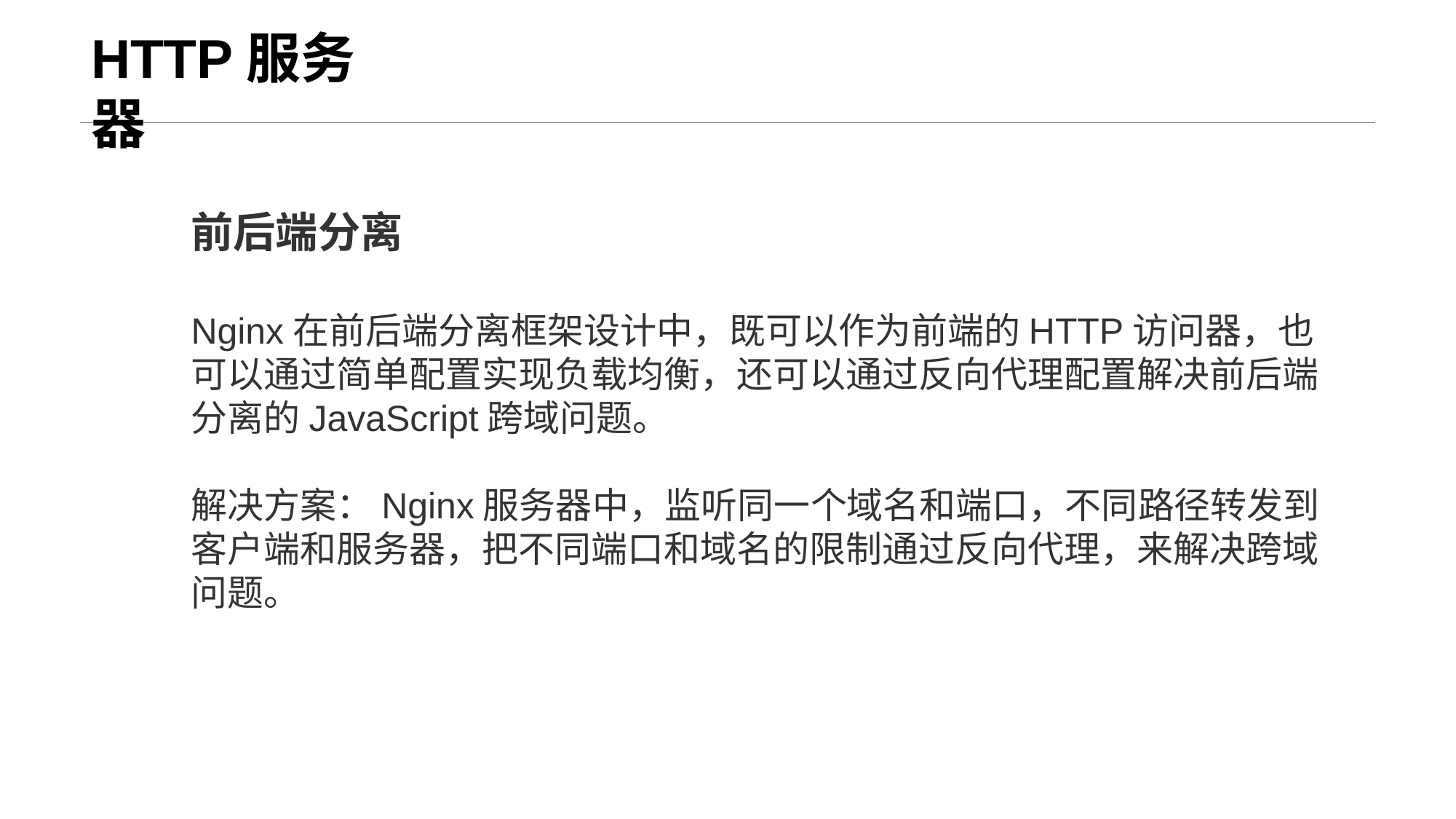

# HTTP服务器
前后端分离

Nginx在前后端分离框架设计中，既可以作为前端的HTTP访问器，也可以通过简单配置实现负载均衡，还可以通过反向代理配置解决前后端分离的JavaScript跨域问题。

解决方案：Nginx服务器中，监听同一个域名和端口，不同路径转发到客户端和服务器，把不同端口和域名的限制通过反向代理，来解决跨域问题。